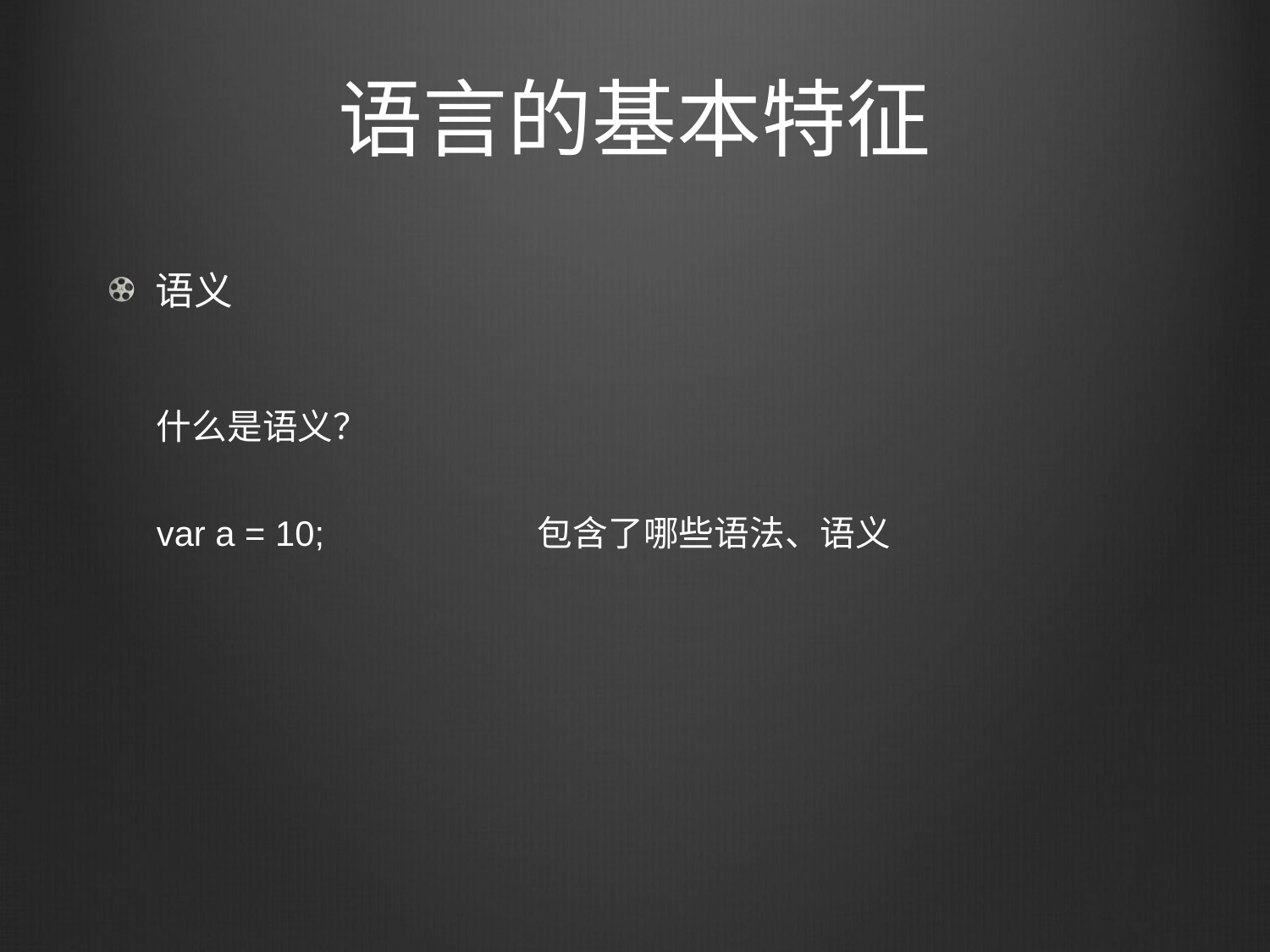

# 语言的基本特征
语义

什么是语义？

var a = 10;		包含了哪些语法、语义